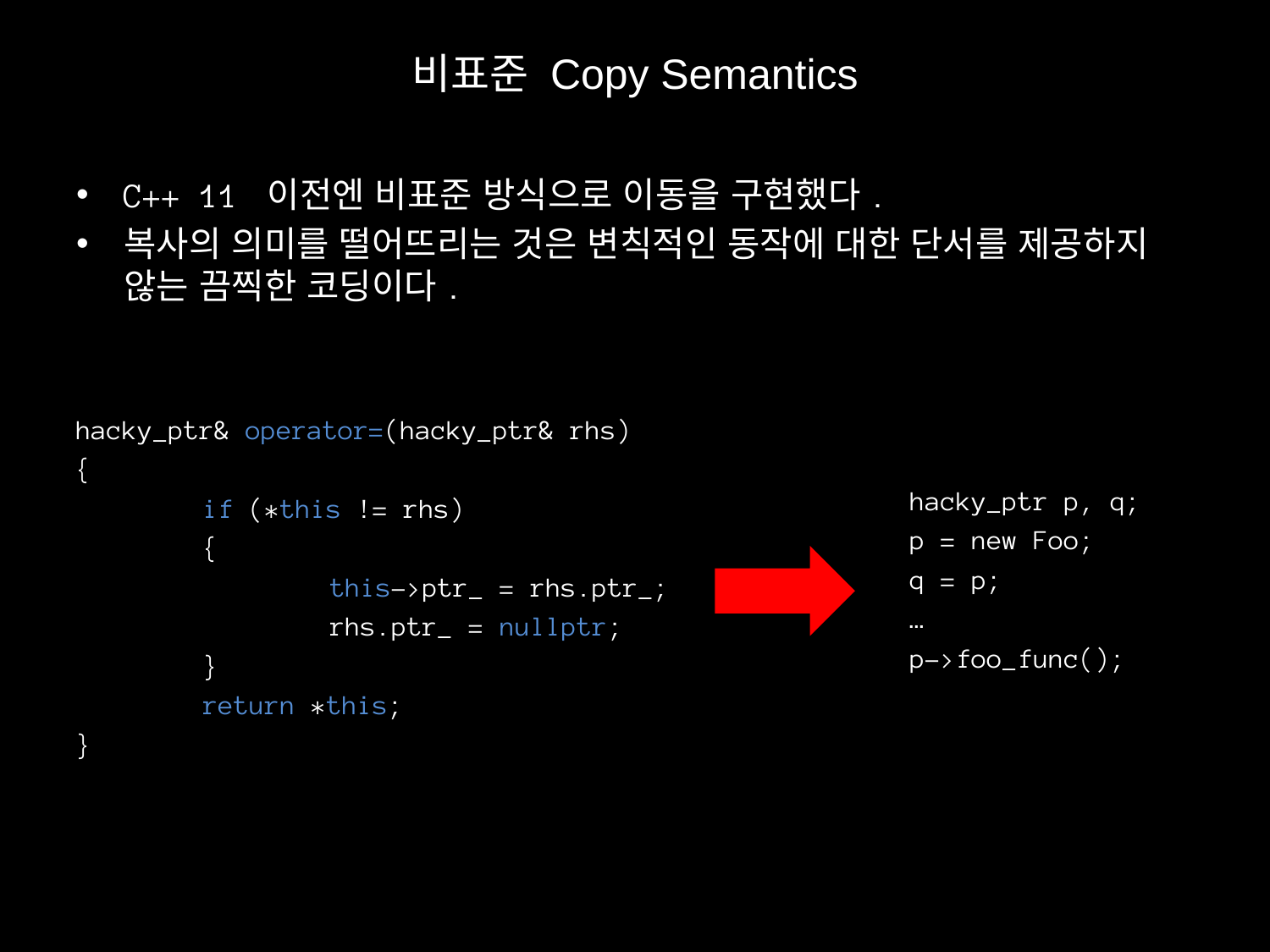

# 비표준 Copy Semantics
C++ 11 이전엔 비표준 방식으로 이동을 구현했다.
복사의 의미를 떨어뜨리는 것은 변칙적인 동작에 대한 단서를 제공하지 않는 끔찍한 코딩이다.

hacky_ptr& operator=(hacky_ptr& rhs)
{
	if (*this != rhs)
	{
		this->ptr_ = rhs.ptr_;
		rhs.ptr_ = nullptr;
	}
	return *this;
}
hacky_ptr p, q;
p = new Foo;
q = p;
…
p->foo_func();